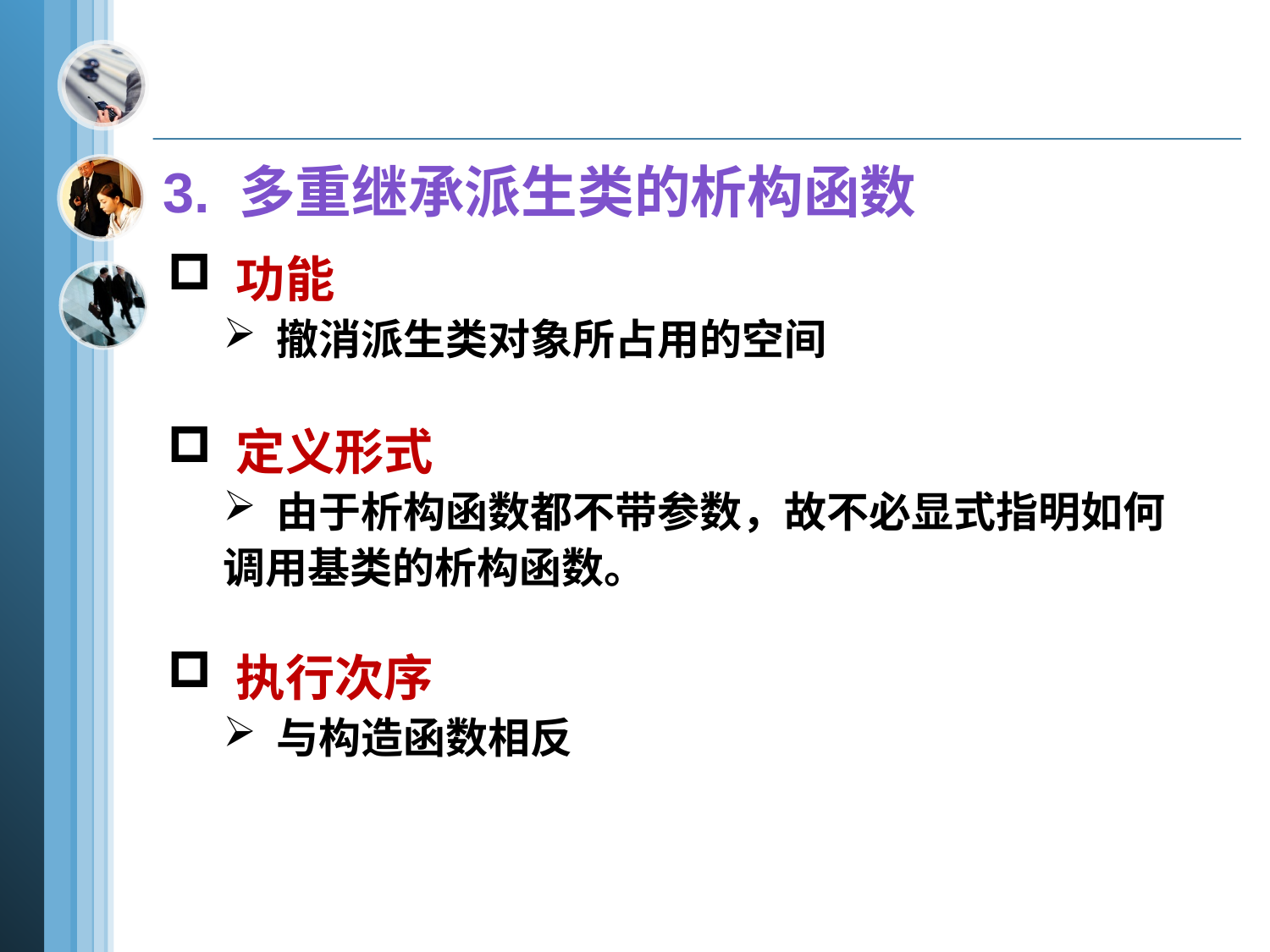

3. 多重继承派生类的析构函数

 功能
 撤消派生类对象所占用的空间
 定义形式
 由于析构函数都不带参数，故不必显式指明如何调用基类的析构函数。
 执行次序
 与构造函数相反